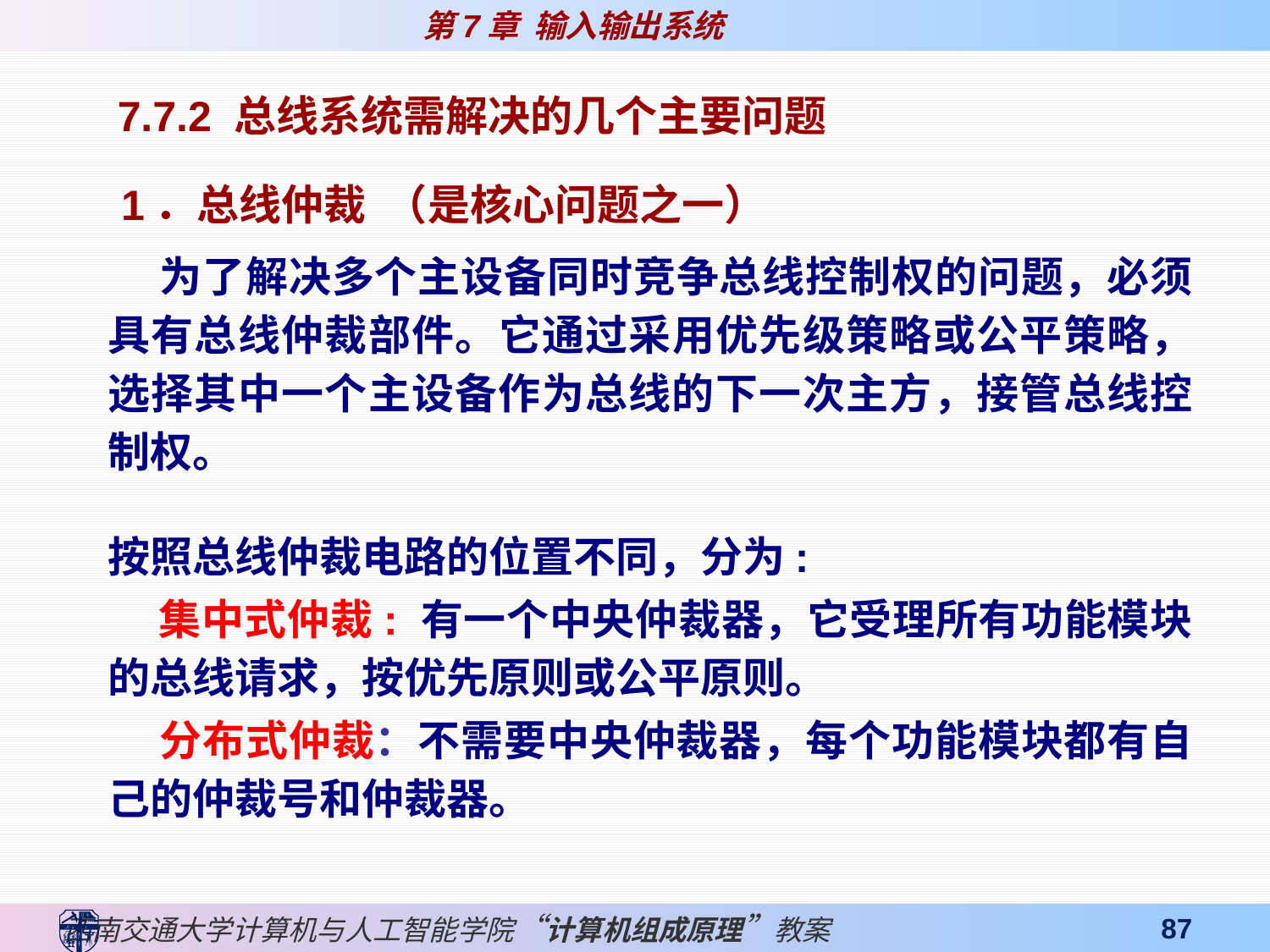

7.7.2 总线系统需解决的几个主要问题
  1．总线仲裁  （是核心问题之一）
    为了解决多个主设备同时竞争总线控制权的问题，必须具有总线仲裁部件。它通过采用优先级策略或公平策略，选择其中一个主设备作为总线的下一次主方，接管总线控制权。
按照总线仲裁电路的位置不同，分为:
    集中式仲裁: 有一个中央仲裁器，它受理所有功能模块的总线请求，按优先原则或公平原则。
    分布式仲裁：不需要中央仲裁器，每个功能模块都有自己的仲裁号和仲裁器。